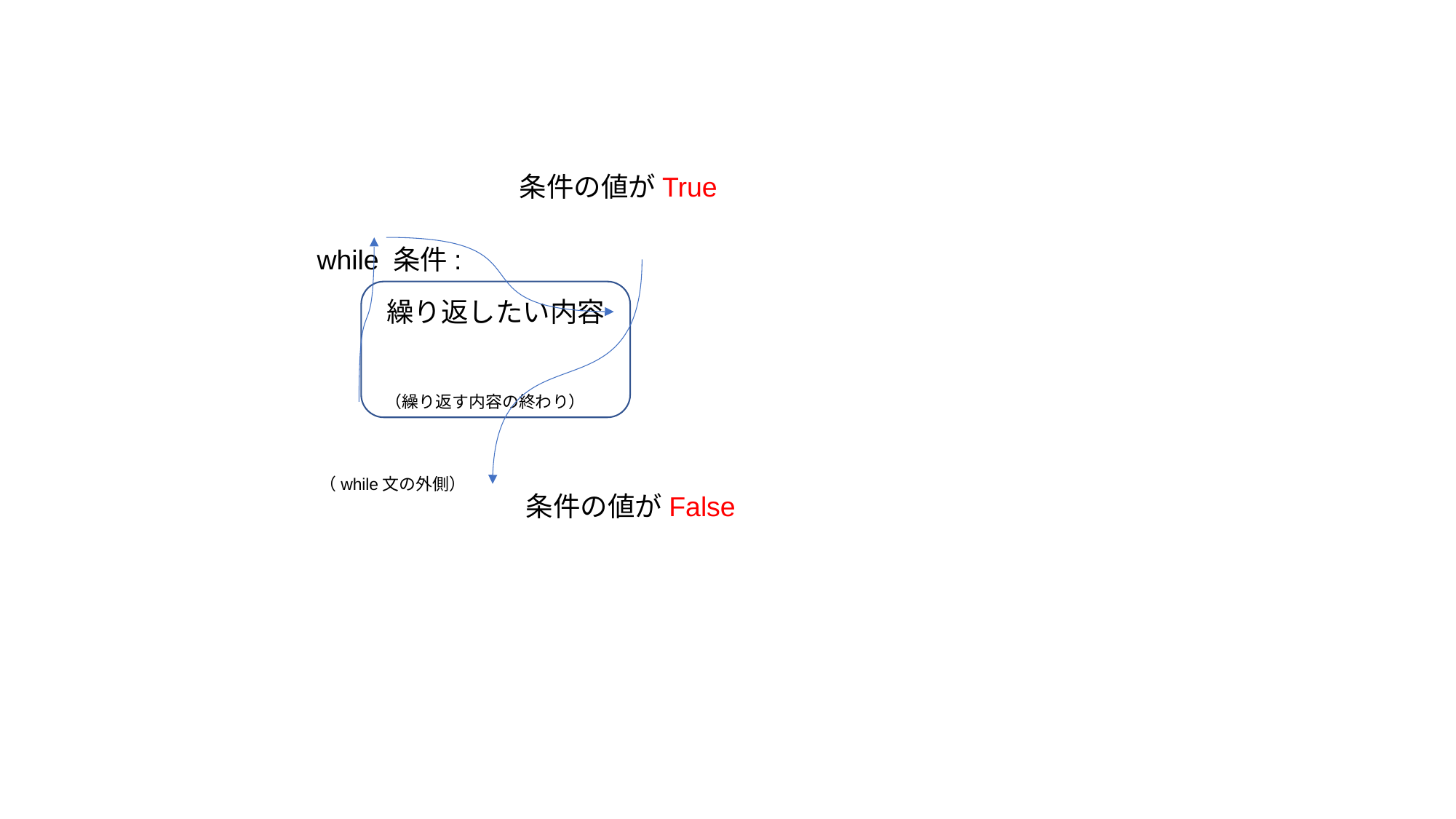

条件の値がTrue
while 条件:

繰り返したい内容
（繰り返す内容の終わり）
（while文の外側）
条件の値がFalse